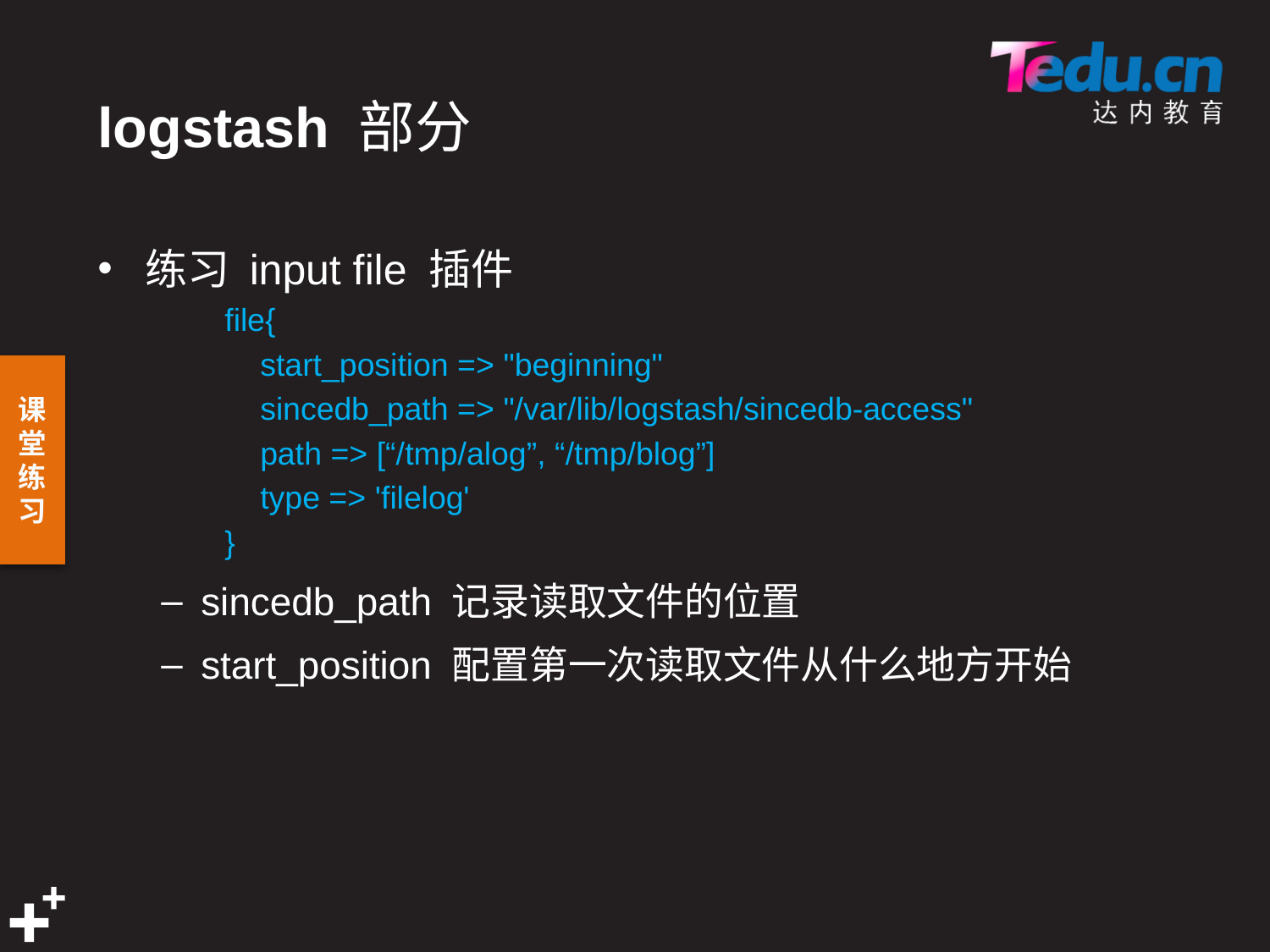

# logstash 部分
练习 input file 插件
file{
    start_position => "beginning"
    sincedb_path => "/var/lib/logstash/sincedb-access"
    path => [“/tmp/alog”, “/tmp/blog”]
    type => 'filelog'
}
sincedb_path 记录读取文件的位置
start_position 配置第一次读取文件从什么地方开始